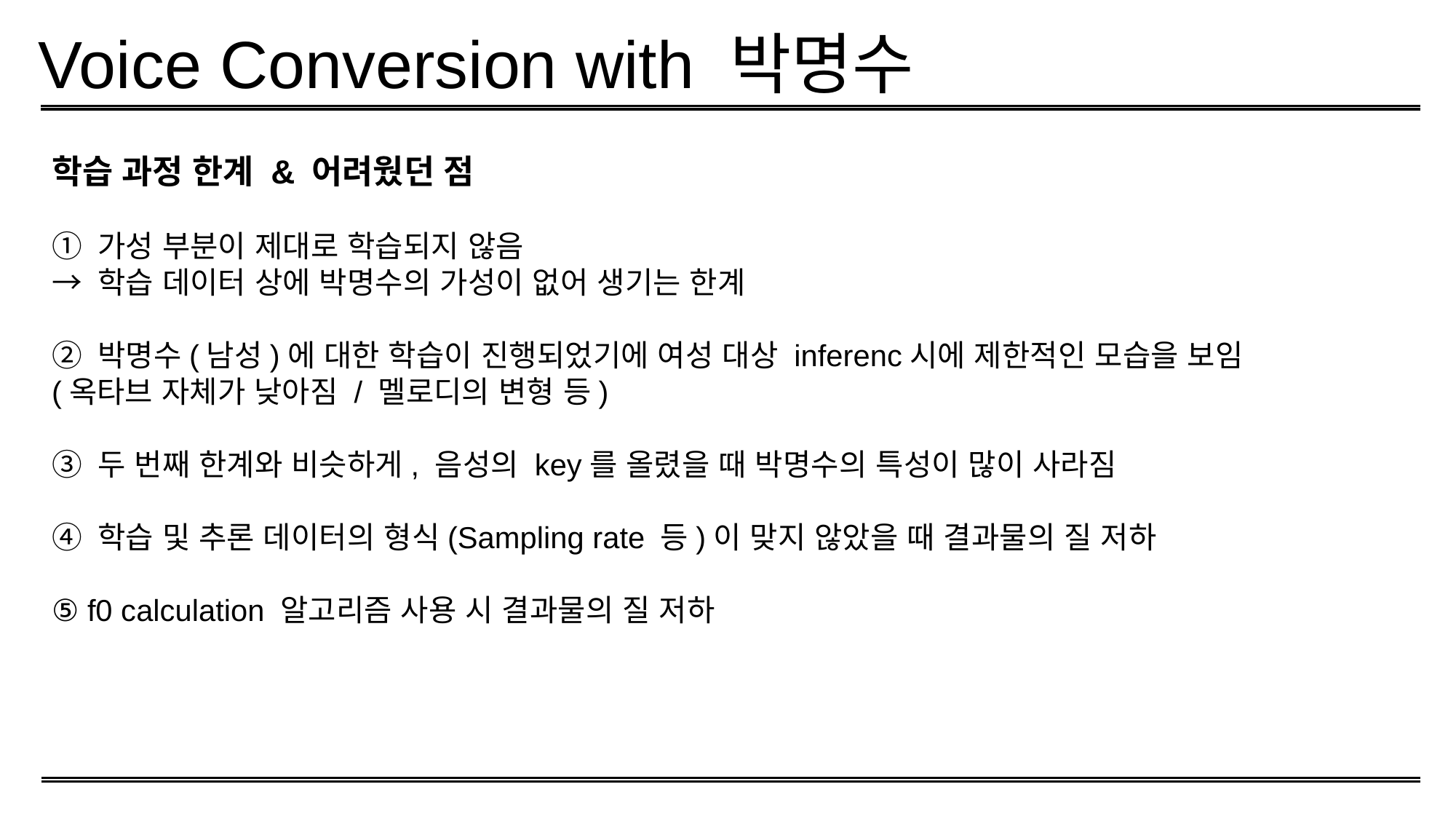

Voice Conversion with 박명수
학습 과정 한계 & 어려웠던 점

① 가성 부분이 제대로 학습되지 않음
→ 학습 데이터 상에 박명수의 가성이 없어 생기는 한계

② 박명수(남성)에 대한 학습이 진행되었기에 여성 대상 inferenc시에 제한적인 모습을 보임
(옥타브 자체가 낮아짐 / 멜로디의 변형 등)

③ 두 번째 한계와 비슷하게, 음성의 key를 올렸을 때 박명수의 특성이 많이 사라짐

④ 학습 및 추론 데이터의 형식(Sampling rate 등)이 맞지 않았을 때 결과물의 질 저하

⑤ f0 calculation 알고리즘 사용 시 결과물의 질 저하